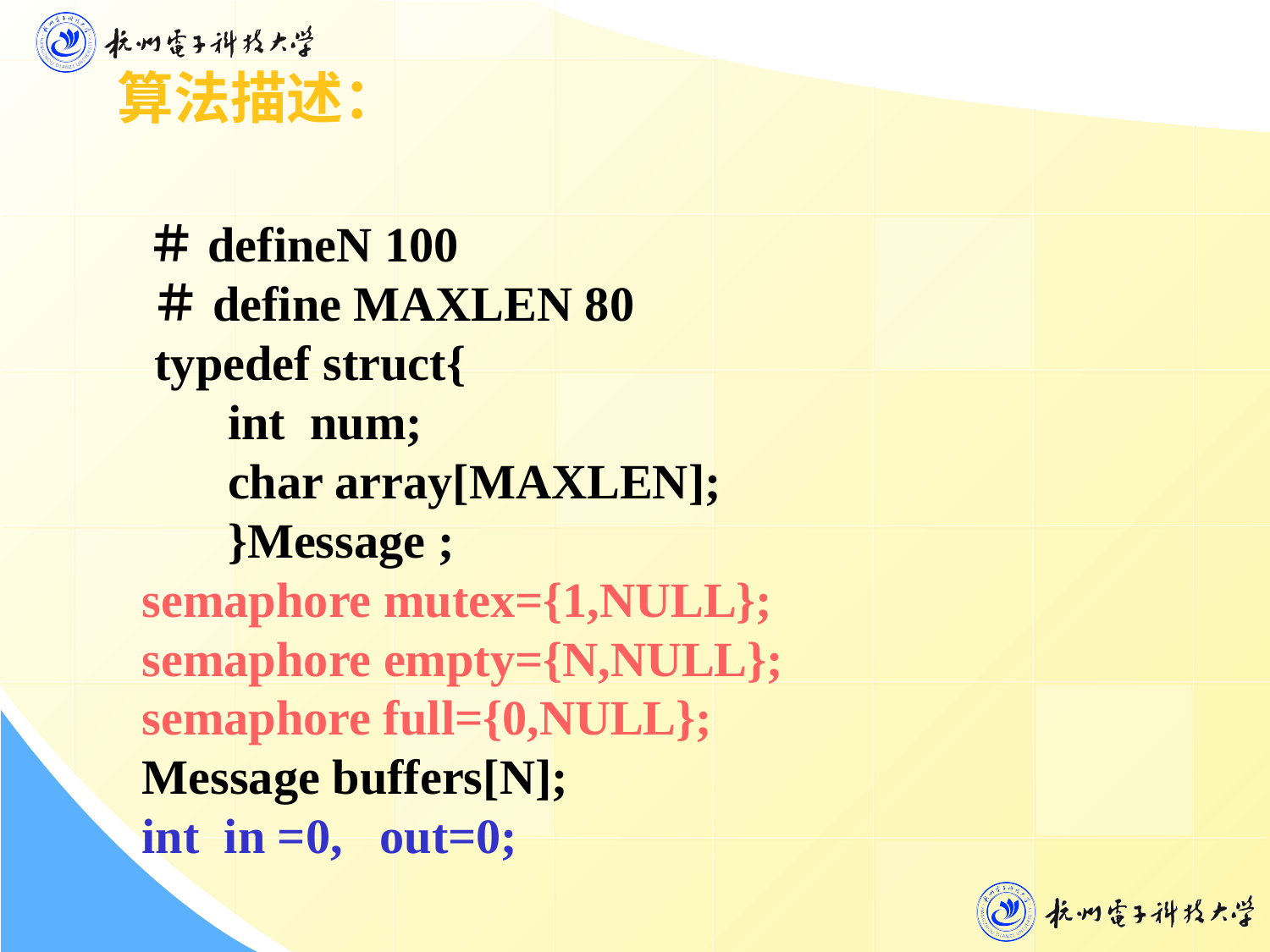

算法描述：
  ＃defineN 100
  ＃define MAXLEN 80
   typedef struct{
         int  num;
         char array[MAXLEN];
         }Message ;
  semaphore mutex={1,NULL};
  semaphore empty={N,NULL};
  semaphore full={0,NULL};
  Message buffers[N];
  int  in =0,   out=0;